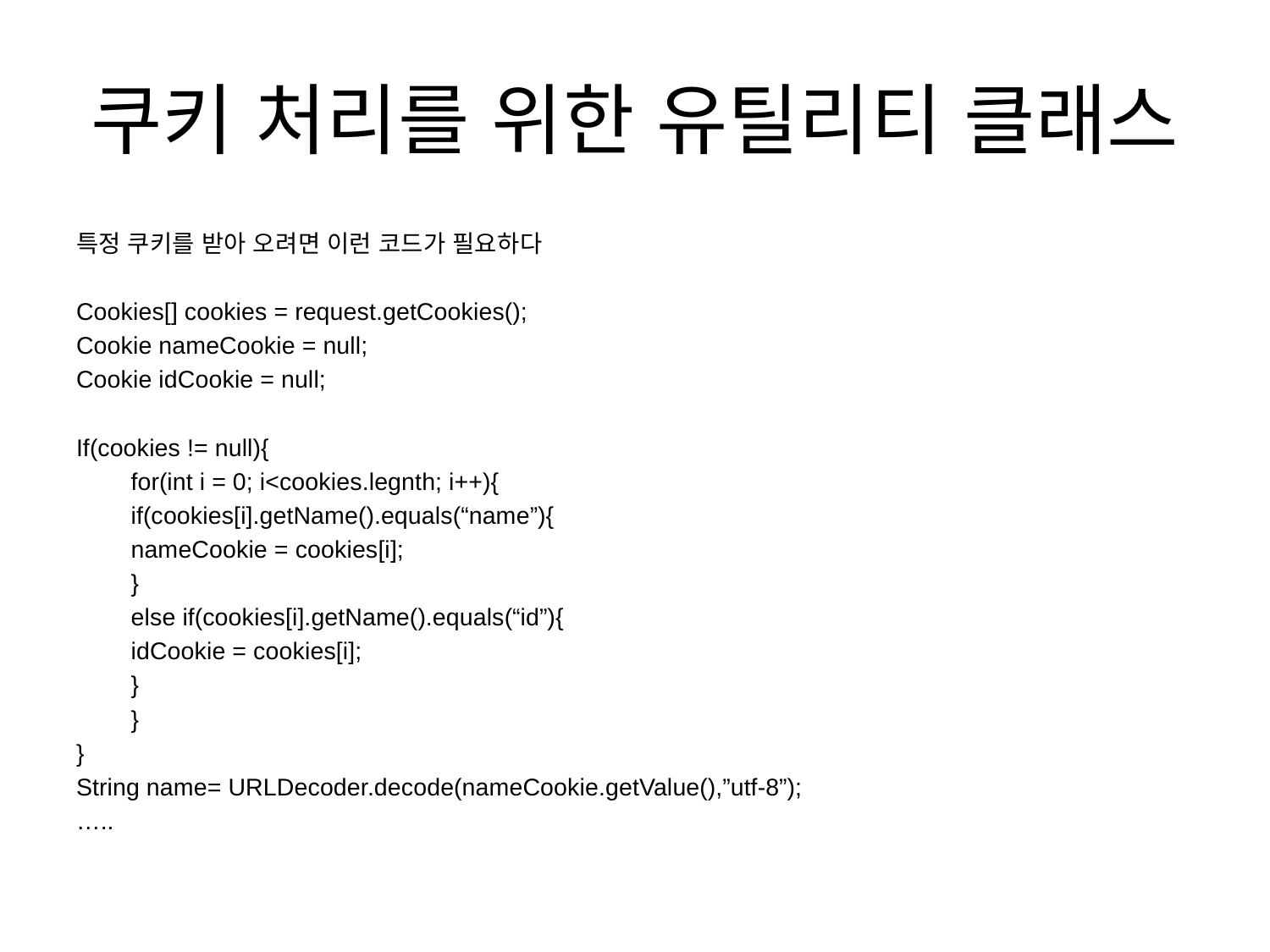

# 쿠키 처리를 위한 유틸리티 클래스
특정 쿠키를 받아 오려면 이런 코드가 필요하다

Cookies[] cookies = request.getCookies();
Cookie nameCookie = null;
Cookie idCookie = null;

If(cookies != null){
	for(int i = 0; i<cookies.legnth; i++){
	if(cookies[i].getName().equals(“name”){
		nameCookie = cookies[i];
	}
	else if(cookies[i].getName().equals(“id”){
		idCookie = cookies[i];
	}
	}
}
String name= URLDecoder.decode(nameCookie.getValue(),”utf-8”);
…..